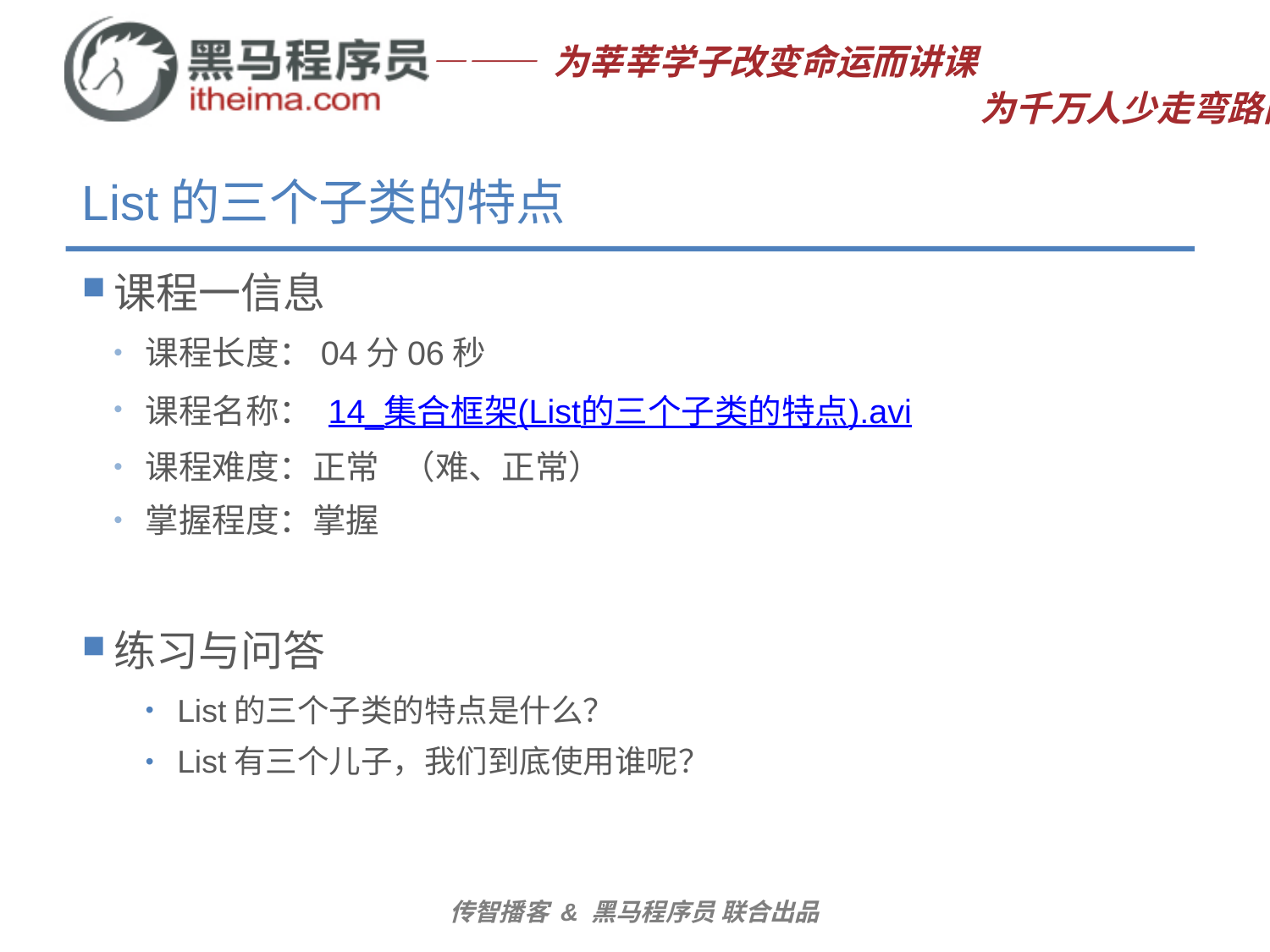

# List的三个子类的特点
课程一信息
课程长度：04分06秒
课程名称： 14_集合框架(List的三个子类的特点).avi
课程难度：正常   （难、正常）
掌握程度：掌握

练习与问答
List的三个子类的特点是什么？
List有三个儿子，我们到底使用谁呢？